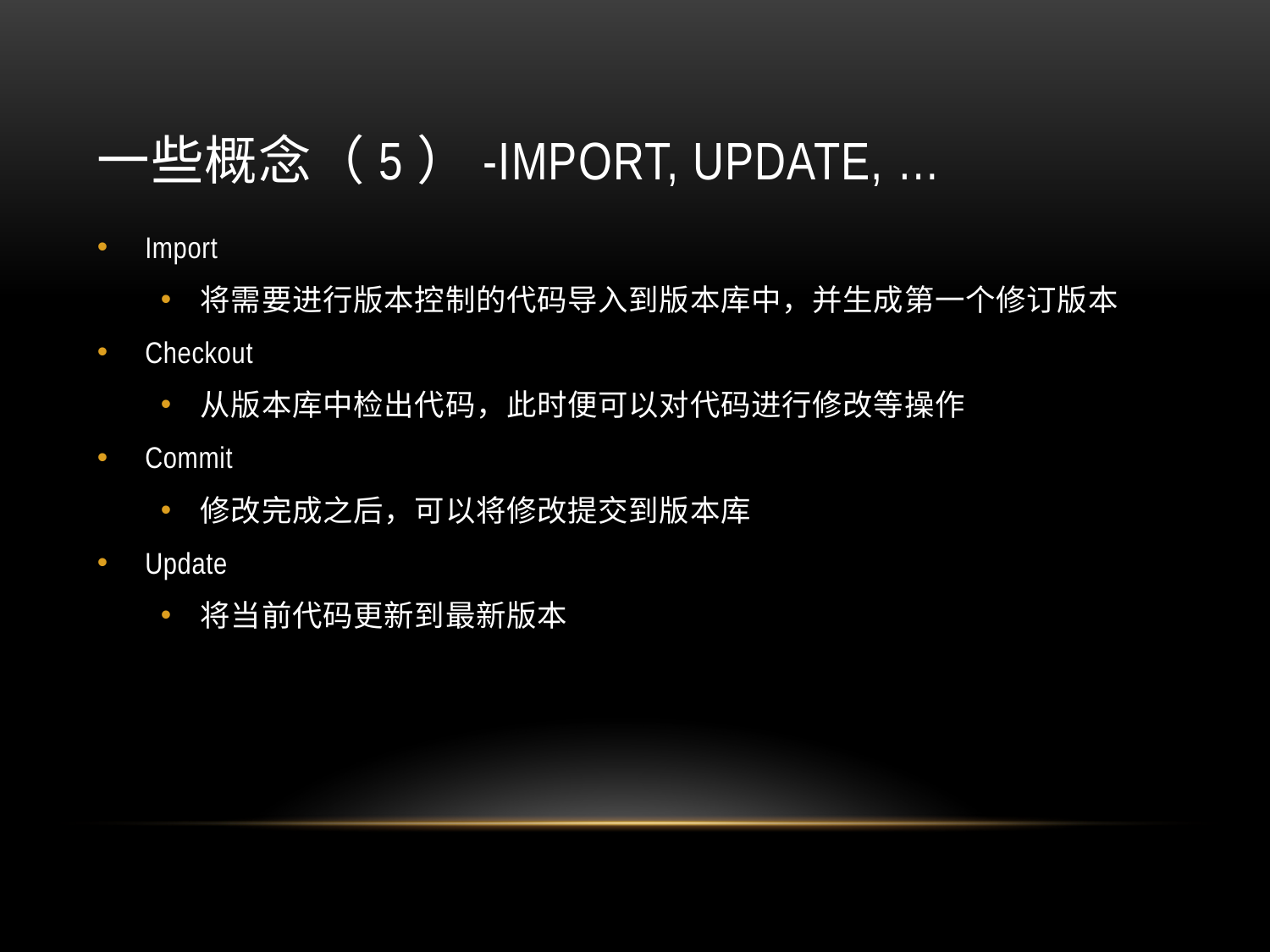

# 一些概念（5）-import, update, …
Import
将需要进行版本控制的代码导入到版本库中，并生成第一个修订版本
Checkout
从版本库中检出代码，此时便可以对代码进行修改等操作
Commit
修改完成之后，可以将修改提交到版本库
Update
将当前代码更新到最新版本